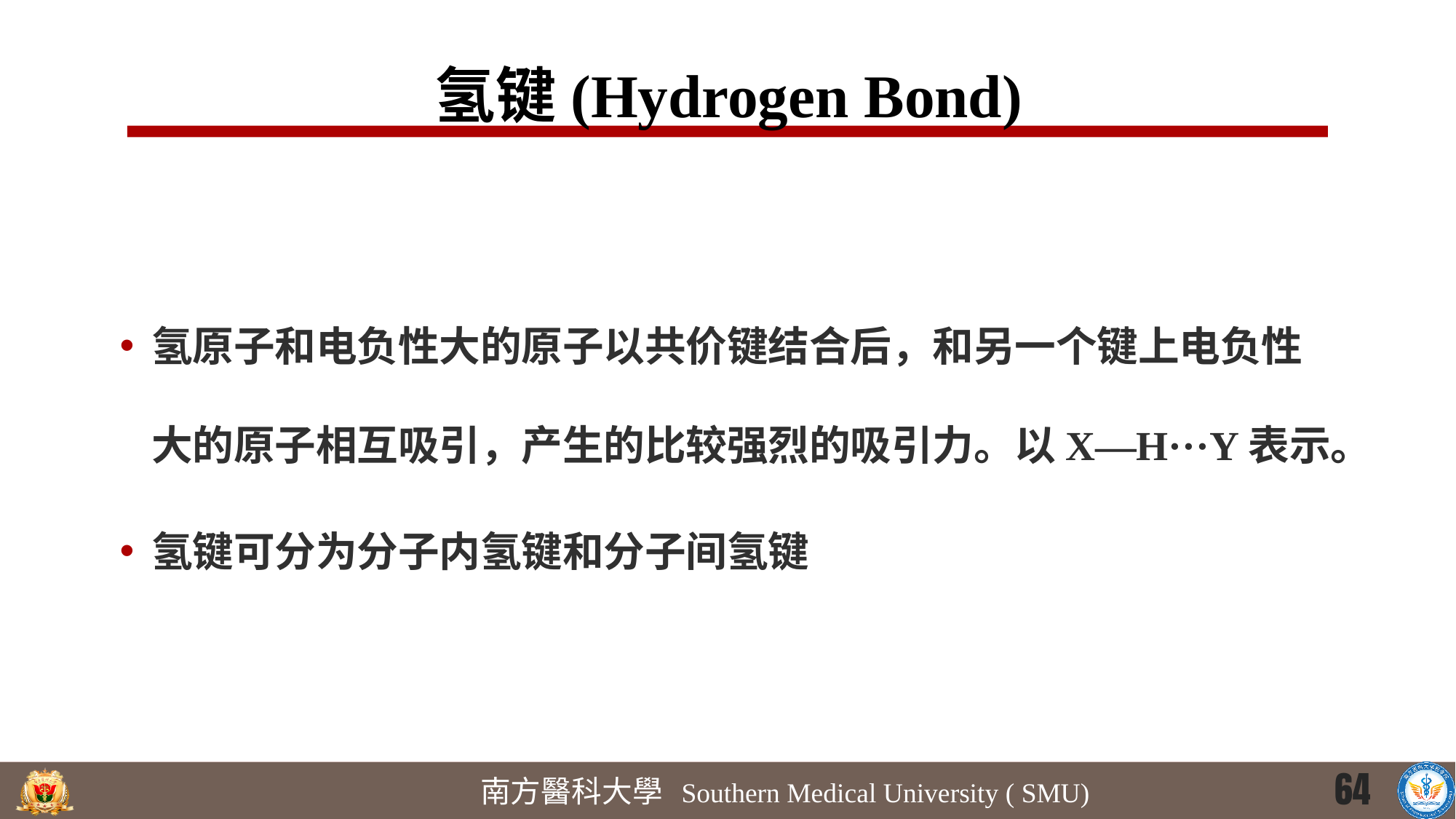

# 氢键(Hydrogen Bond)
氢原子和电负性大的原子以共价键结合后，和另一个键上电负性大的原子相互吸引，产生的比较强烈的吸引力。以X—H···Y表示。
氢键可分为分子内氢键和分子间氢键
64